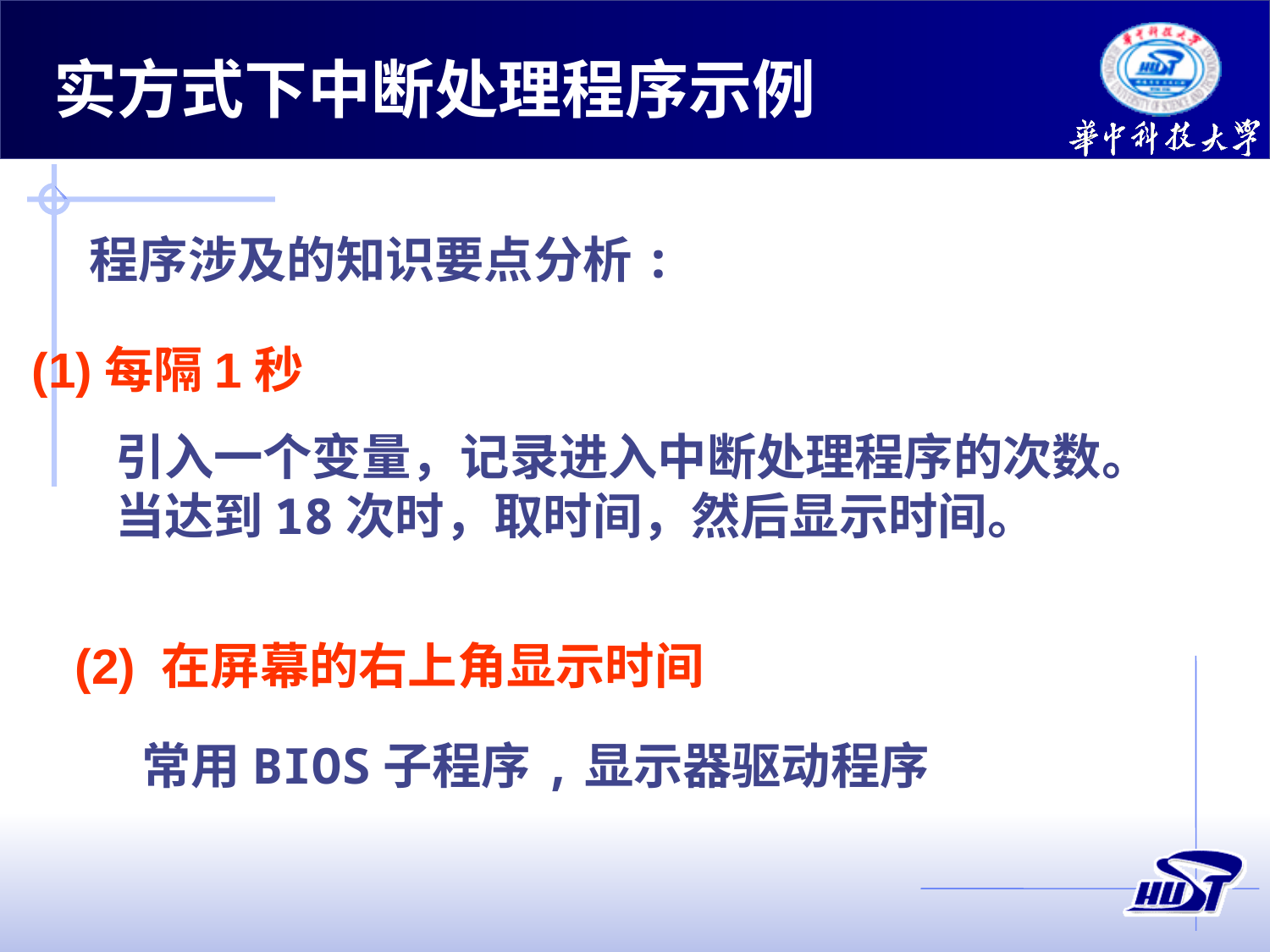

实方式下中断处理程序示例
程序涉及的知识要点分析:
(1)每隔1秒
引入一个变量，记录进入中断处理程序的次数。
当达到18次时，取时间，然后显示时间。
(2) 在屏幕的右上角显示时间
常用BIOS子程序,显示器驱动程序